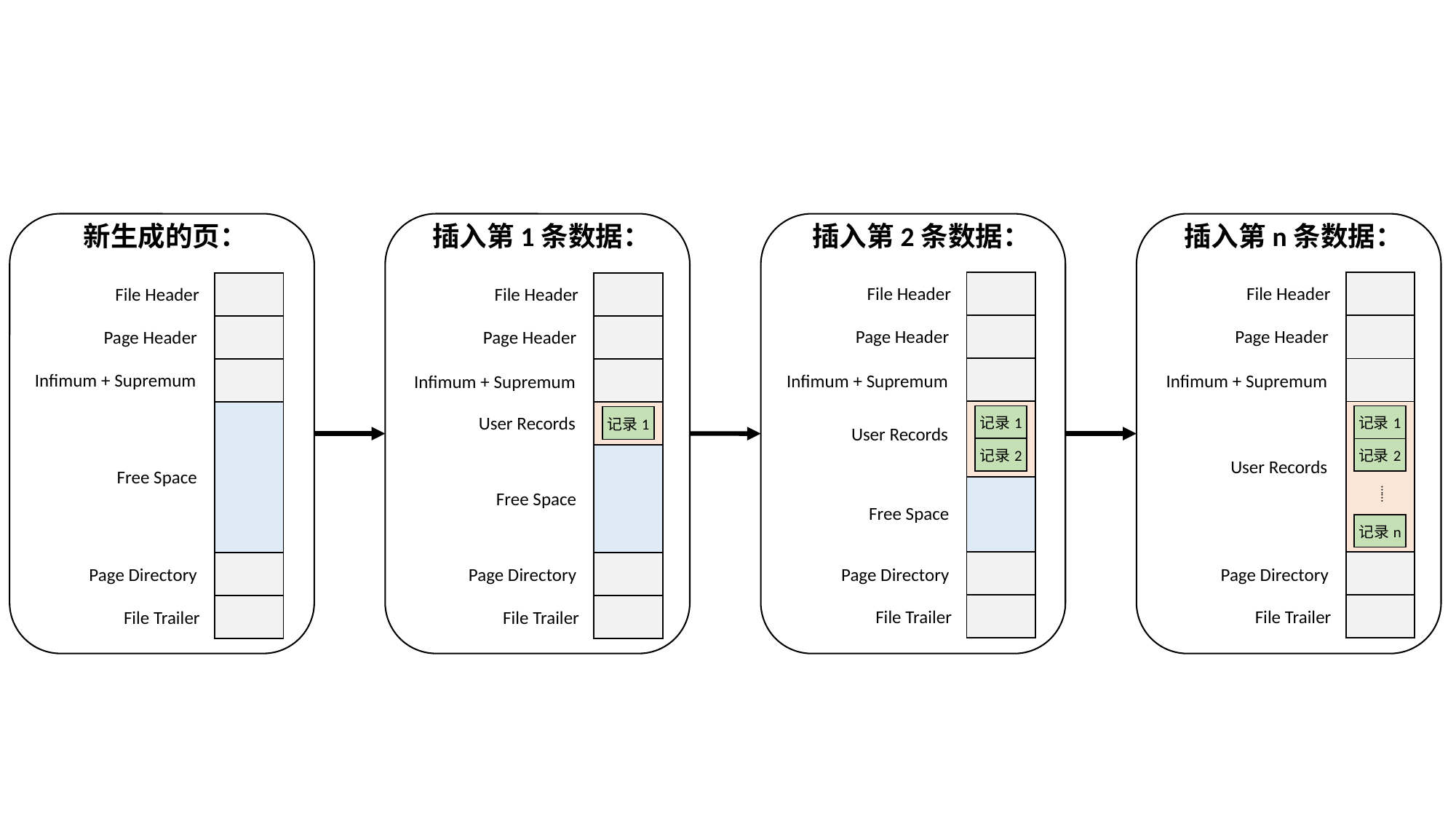

新生成的页：

插入第1条数据：

插入第2条数据：

插入第n条数据：
|  |
| --- |
|  |
|  |
|  |
|  |
|  |
|  |
|  |
| --- |
|  |
|  |
|  |
|  |
|  |
|  |
| --- |
|  |
|  |
|  |
|  |
|  |
|  |
| --- |
|  |
|  |
|  |
|  |
|  |
|  |
File Header
File Header
File Header
File Header
Page Header
Page Header
Page Header
Page Header
Infimum + Supremum
Infimum + Supremum
Infimum + Supremum
Infimum + Supremum
| 记录1 |
| --- |
| 记录2 |
| 记录1 |
| --- |
| 记录2 |
User Records
| 记录1 |
| --- |
User Records
User Records
Free Space
……
Free Space
Free Space
| 记录n |
| --- |
Page Directory
Page Directory
Page Directory
Page Directory
File Trailer
File Trailer
File Trailer
File Trailer